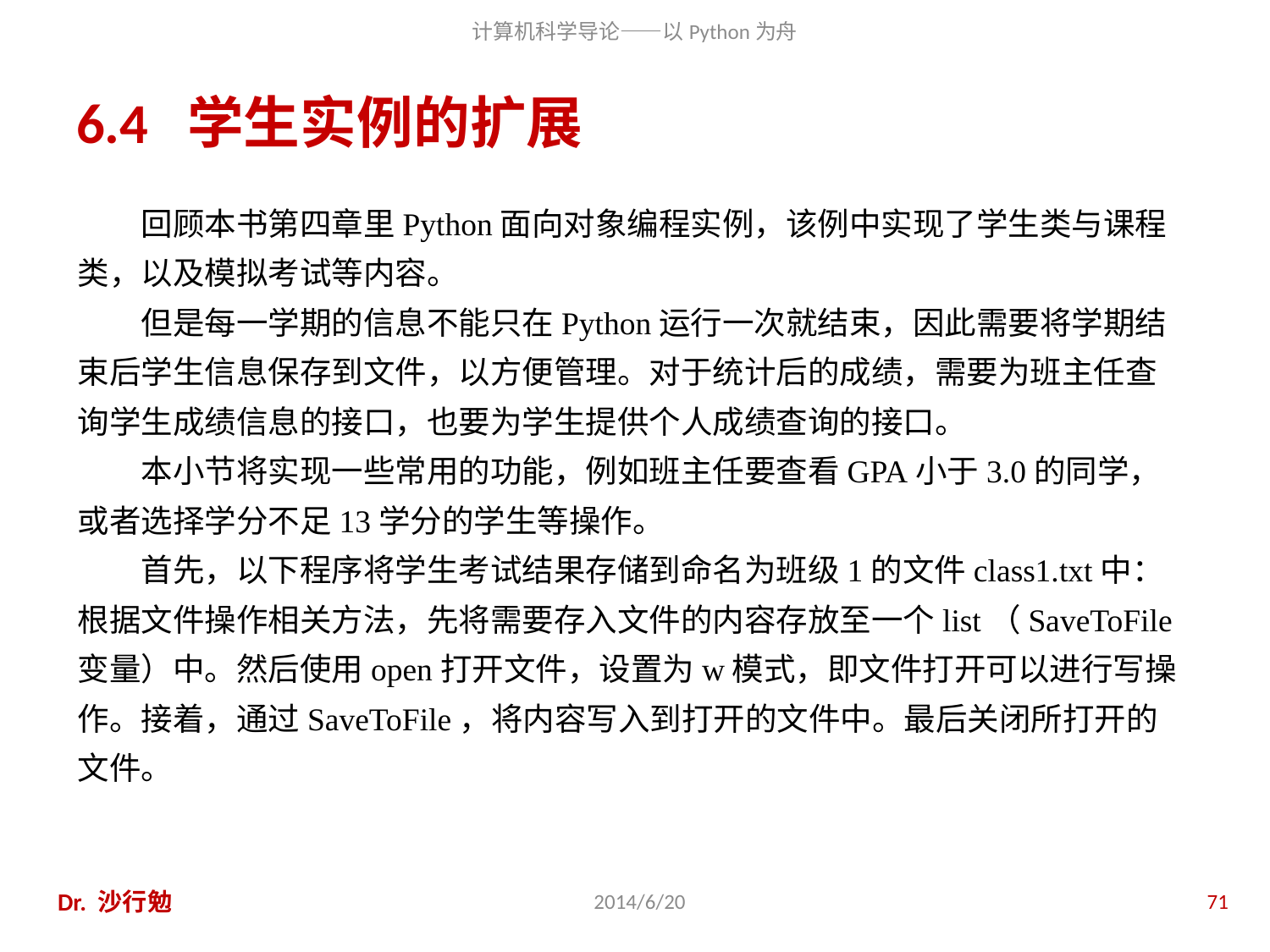

# 6.4  学生实例的扩展
回顾本书第四章里Python面向对象编程实例，该例中实现了学生类与课程类，以及模拟考试等内容。
但是每一学期的信息不能只在Python运行一次就结束，因此需要将学期结束后学生信息保存到文件，以方便管理。对于统计后的成绩，需要为班主任查询学生成绩信息的接口，也要为学生提供个人成绩查询的接口。
本小节将实现一些常用的功能，例如班主任要查看GPA小于3.0的同学，或者选择学分不足13学分的学生等操作。
首先，以下程序将学生考试结果存储到命名为班级1的文件class1.txt中：根据文件操作相关方法，先将需要存入文件的内容存放至一个list（SaveToFile变量）中。然后使用open打开文件，设置为w模式，即文件打开可以进行写操作。接着，通过SaveToFile，将内容写入到打开的文件中。最后关闭所打开的文件。
Dr. 沙行勉
2014/6/20
71